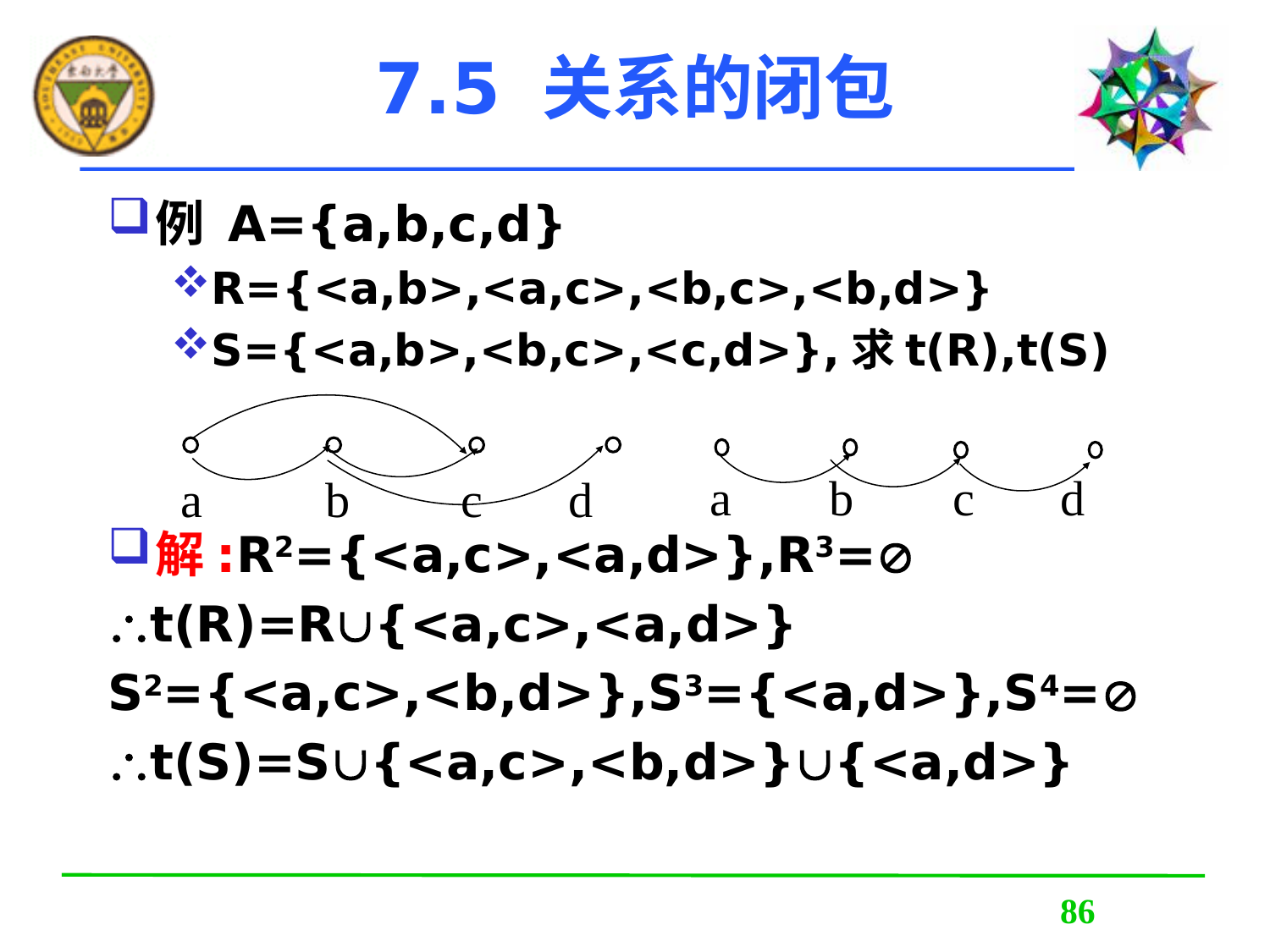

# 7.5 关系的闭包
例 A={a,b,c,d}
R={<a,b>,<a,c>,<b,c>,<b,d>}
S={<a,b>,<b,c>,<c,d>},求t(R),t(S)

解:R2={<a,c>,<a,d>},R3=∅
∴t(R)=R∪{<a,c>,<a,d>}
S2={<a,c>,<b,d>},S3={<a,d>},S4=∅
∴t(S)=S∪{<a,c>,<b,d>}∪{<a,d>}
R

 a          b         c       d
S

 a        b        c       d